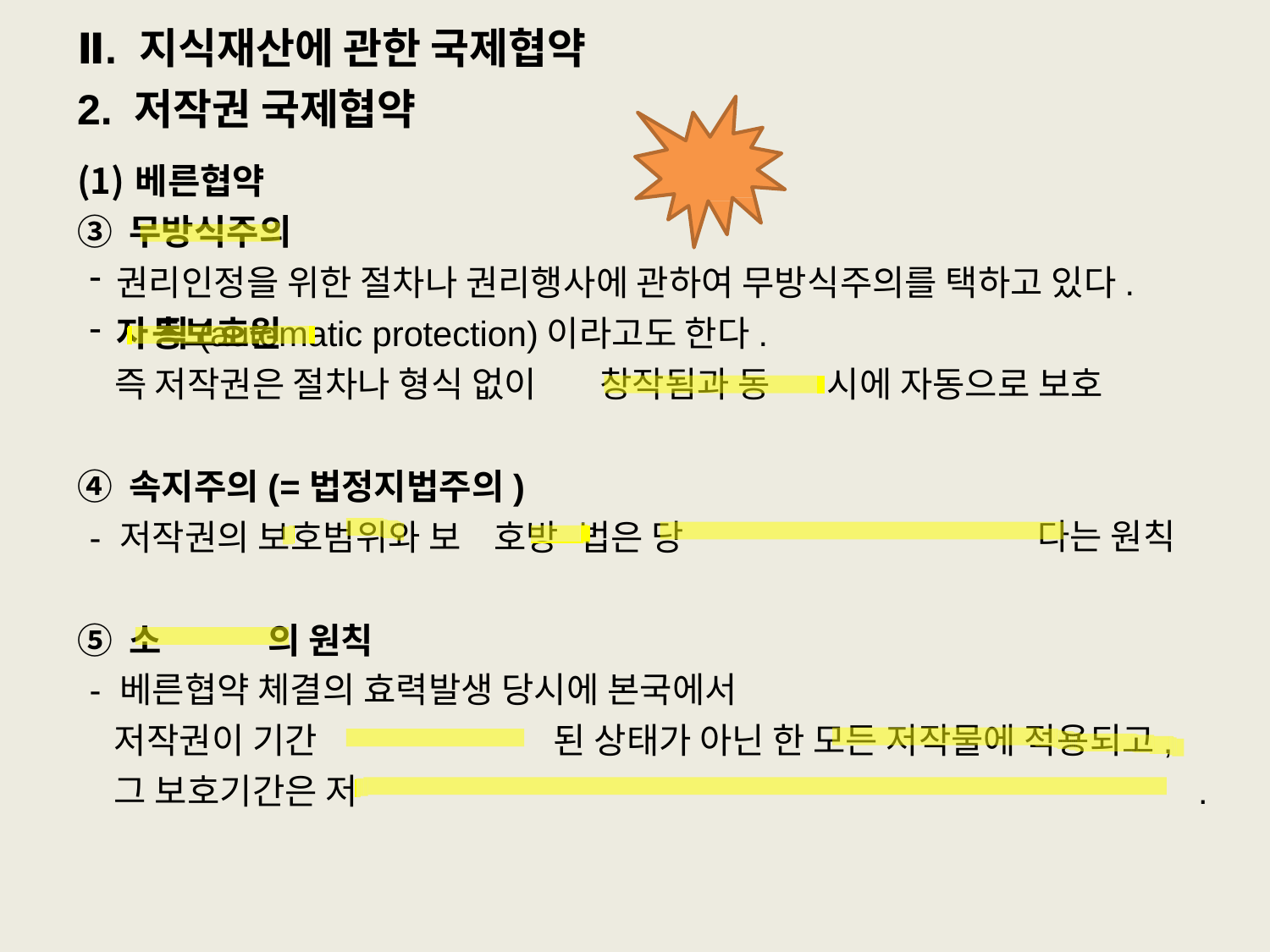

# Ⅱ. 지식재산에 관한 국제협약
2. 저작권 국제협약
베른협약
③ 무방식주의
권리인정을 위한 절차나 권리행사에 관하여 무방식주의를 택하고 있다.
자	칙(automatic protection)이라고도 한다.
즉 저작권은 절차나 형식 없이	시에 자동으로 보호

동보호원

창작됨과 동

④ 속지주의(=법정지법주의)
- 저작권의 보호범위와 보	법은 당

⑤ 소	의 원칙
호방
해 국가의 법률에 따른
다는 원칙

급보호

- 베른협약 체결의 효력발생 당시에 본국에서
저작권이 기간	된 상태가 아닌 한 모든 저작물에 적용되고,
그 보호기간은 저	.
만료로 소멸

작자의 생존기간과 사망 후 50년으로 한다는 원칙